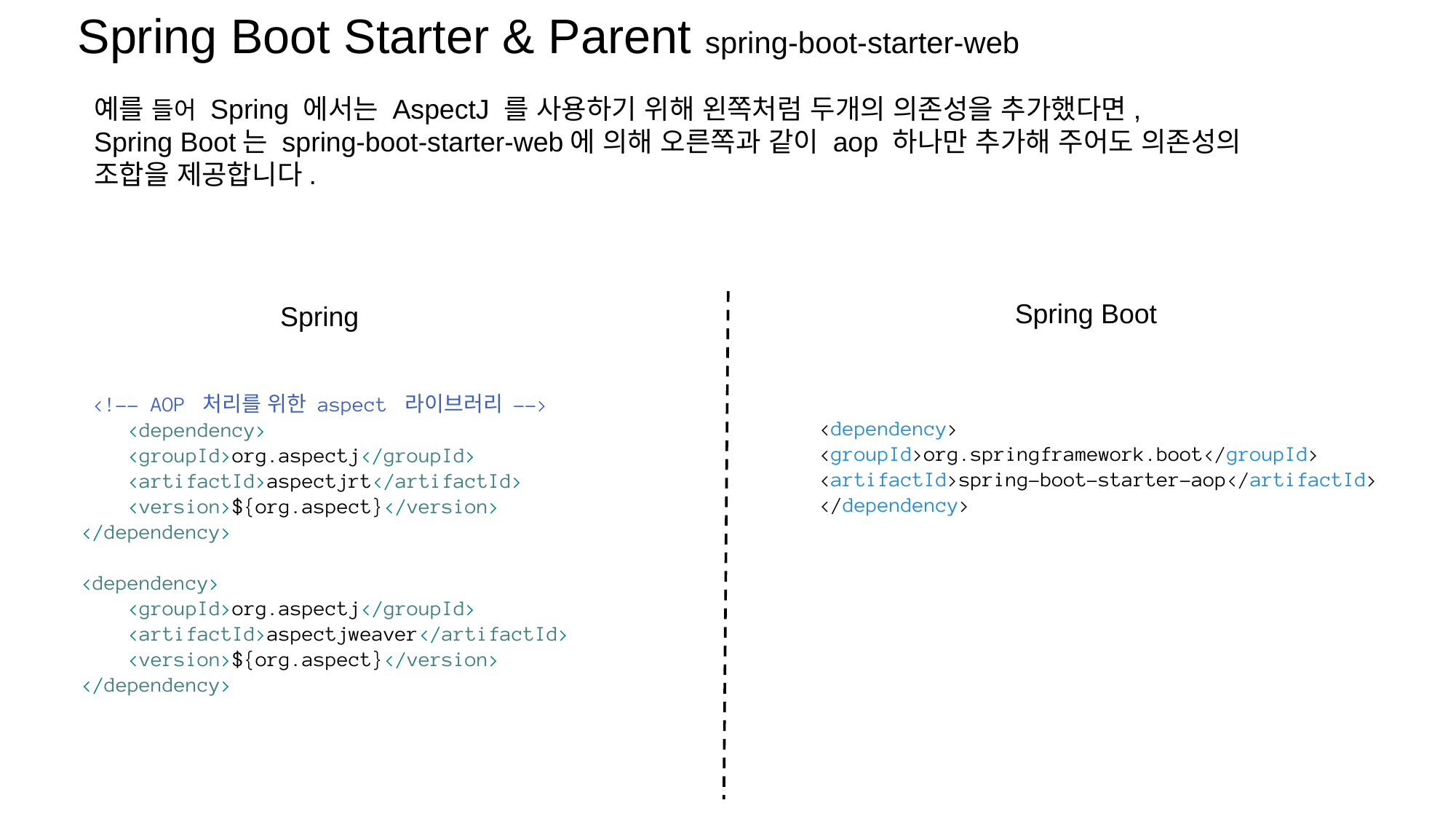

Spring Boot Starter & Parent spring-boot-starter-web
예를 들어 Spring 에서는 AspectJ 를 사용하기 위해 왼쪽처럼 두개의 의존성을 추가했다면,
Spring Boot는 spring-boot-starter-web에 의해 오른쪽과 같이 aop 하나만 추가해 주어도 의존성의
조합을 제공합니다.
Spring Boot
Spring
 <!-- AOP 처리를 위한 aspect 라이브러리 -->
    <dependency>
    <groupId>org.aspectj</groupId>
    <artifactId>aspectjrt</artifactId>
    <version>${org.aspect}</version>
</dependency>

<dependency>
    <groupId>org.aspectj</groupId>
    <artifactId>aspectjweaver</artifactId>
    <version>${org.aspect}</version>
</dependency>
<dependency>
<groupId>org.springframework.boot</groupId>
<artifactId>spring-boot-starter-aop</artifactId>
</dependency>